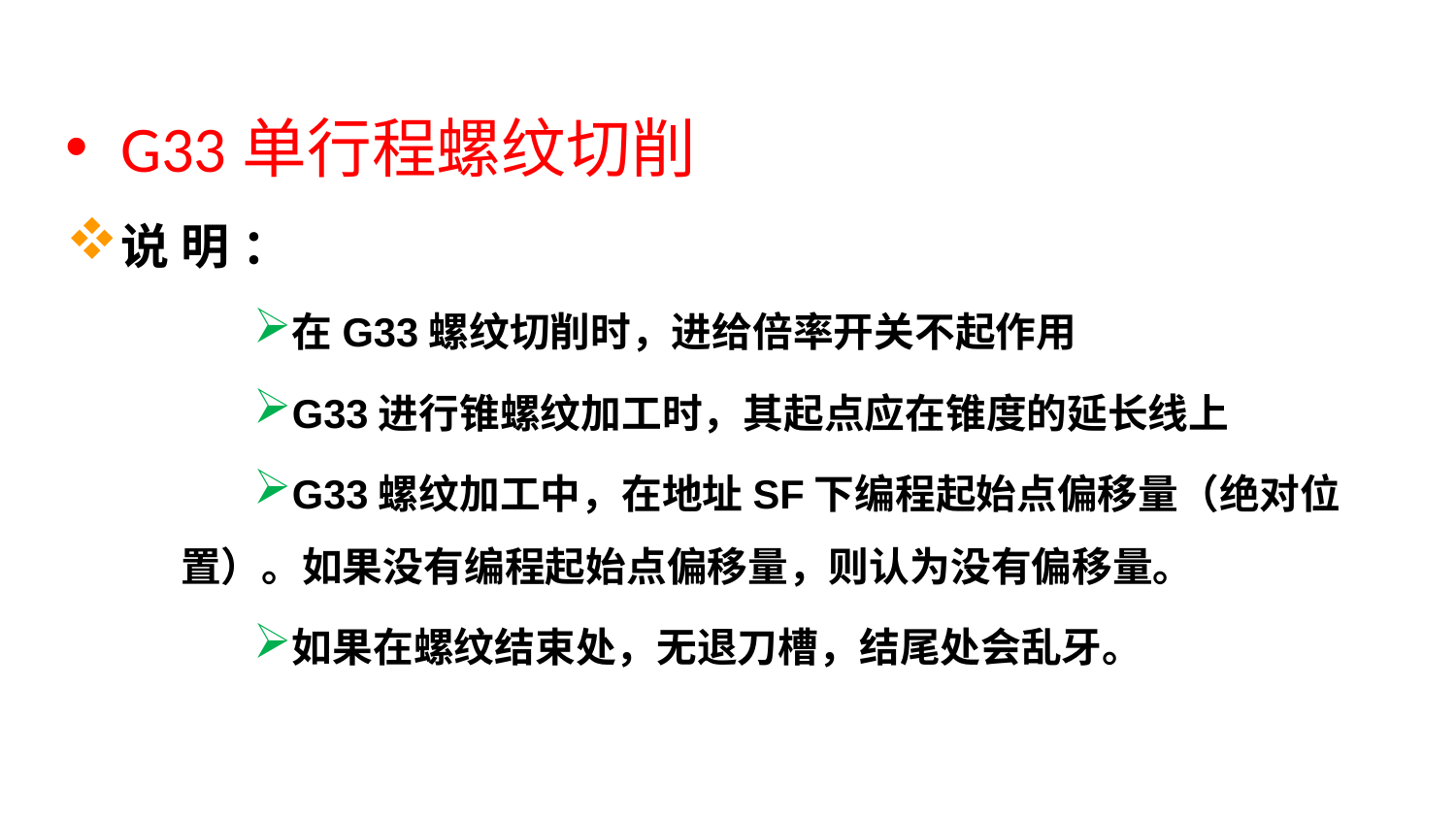

G33单行程螺纹切削
说明：
在G33螺纹切削时，进给倍率开关不起作用
G33进行锥螺纹加工时，其起点应在锥度的延长线上
G33螺纹加工中，在地址SF下编程起始点偏移量（绝对位置）。如果没有编程起始点偏移量，则认为没有偏移量。
如果在螺纹结束处，无退刀槽，结尾处会乱牙。